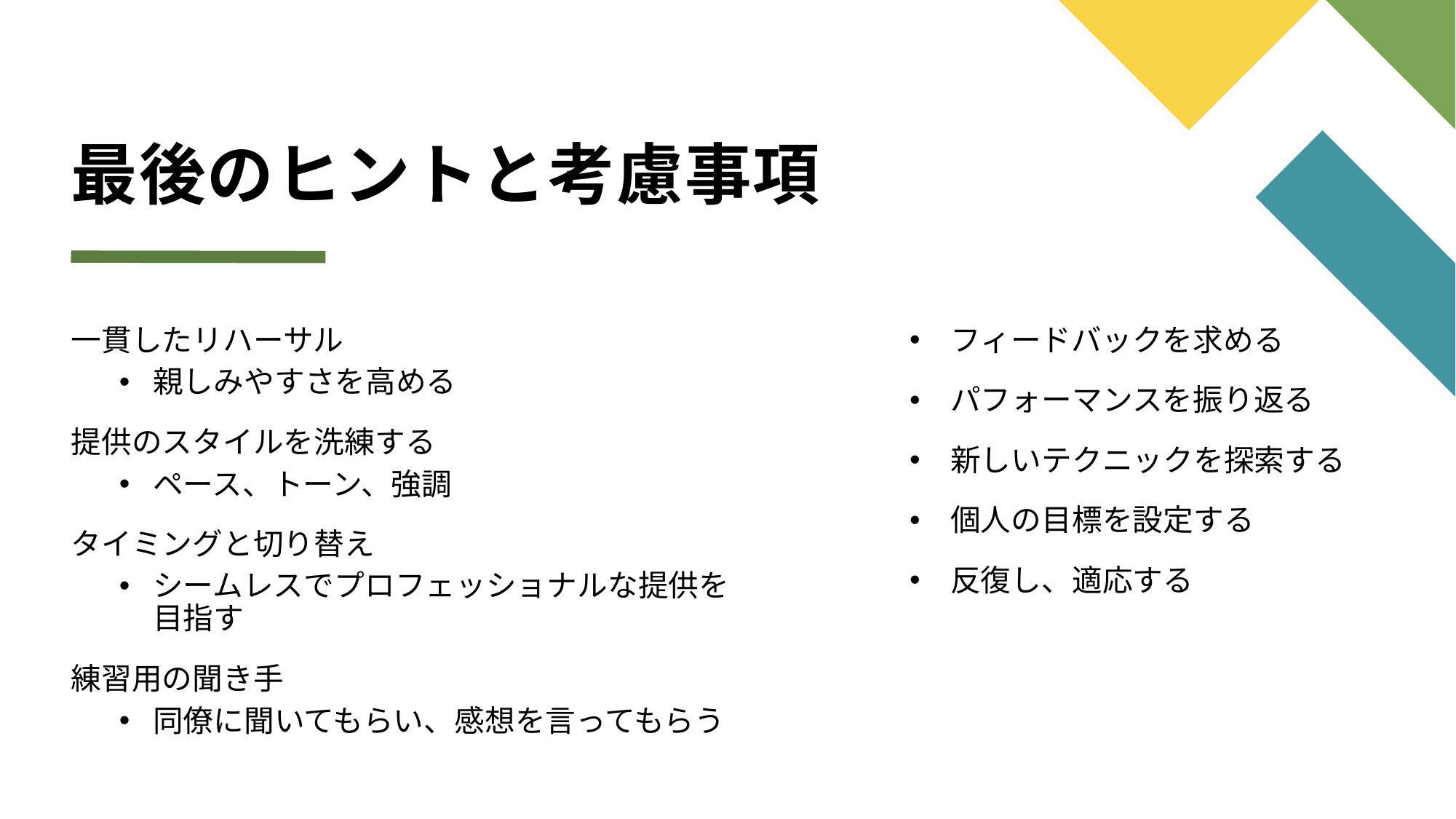

# 最後のヒントと考慮事項
一貫したリハーサル
親しみやすさを高める
提供のスタイルを洗練する
ペース、トーン、強調
タイミングと切り替え
シームレスでプロフェッショナルな提供を目指す
練習用の聞き手
同僚に聞いてもらい、感想を言ってもらう

フィードバックを求める
パフォーマンスを振り返る
新しいテクニックを探索する
個人の目標を設定する
反復し、適応する